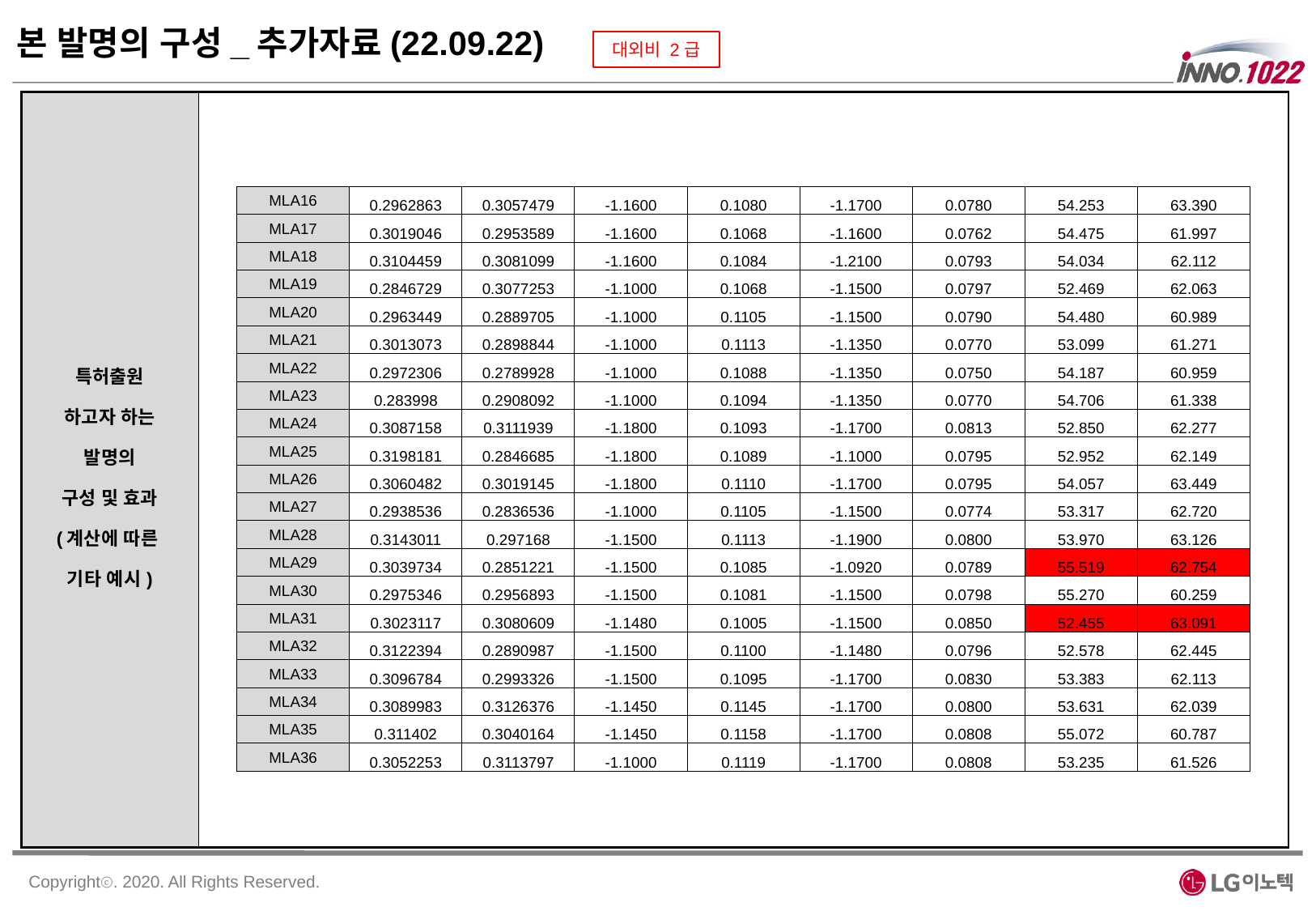

본 발명의 구성_추가자료(22.09.22)
| 특허출원 하고자 하는 발명의 구성 및 효과 (계산에 따른 기타 예시) |  |
| --- | --- |
| MLA16 | 0.2962863 | 0.3057479 | -1.1600 | 0.1080 | -1.1700 | 0.0780 | 54.253 | 63.390 |
| --- | --- | --- | --- | --- | --- | --- | --- | --- |
| MLA17 | 0.3019046 | 0.2953589 | -1.1600 | 0.1068 | -1.1600 | 0.0762 | 54.475 | 61.997 |
| MLA18 | 0.3104459 | 0.3081099 | -1.1600 | 0.1084 | -1.2100 | 0.0793 | 54.034 | 62.112 |
| MLA19 | 0.2846729 | 0.3077253 | -1.1000 | 0.1068 | -1.1500 | 0.0797 | 52.469 | 62.063 |
| MLA20 | 0.2963449 | 0.2889705 | -1.1000 | 0.1105 | -1.1500 | 0.0790 | 54.480 | 60.989 |
| MLA21 | 0.3013073 | 0.2898844 | -1.1000 | 0.1113 | -1.1350 | 0.0770 | 53.099 | 61.271 |
| MLA22 | 0.2972306 | 0.2789928 | -1.1000 | 0.1088 | -1.1350 | 0.0750 | 54.187 | 60.959 |
| MLA23 | 0.283998 | 0.2908092 | -1.1000 | 0.1094 | -1.1350 | 0.0770 | 54.706 | 61.338 |
| MLA24 | 0.3087158 | 0.3111939 | -1.1800 | 0.1093 | -1.1700 | 0.0813 | 52.850 | 62.277 |
| MLA25 | 0.3198181 | 0.2846685 | -1.1800 | 0.1089 | -1.1000 | 0.0795 | 52.952 | 62.149 |
| MLA26 | 0.3060482 | 0.3019145 | -1.1800 | 0.1110 | -1.1700 | 0.0795 | 54.057 | 63.449 |
| MLA27 | 0.2938536 | 0.2836536 | -1.1000 | 0.1105 | -1.1500 | 0.0774 | 53.317 | 62.720 |
| MLA28 | 0.3143011 | 0.297168 | -1.1500 | 0.1113 | -1.1900 | 0.0800 | 53.970 | 63.126 |
| MLA29 | 0.3039734 | 0.2851221 | -1.1500 | 0.1085 | -1.0920 | 0.0789 | 55.519 | 62.754 |
| MLA30 | 0.2975346 | 0.2956893 | -1.1500 | 0.1081 | -1.1500 | 0.0798 | 55.270 | 60.259 |
| MLA31 | 0.3023117 | 0.3080609 | -1.1480 | 0.1005 | -1.1500 | 0.0850 | 52.455 | 63.091 |
| MLA32 | 0.3122394 | 0.2890987 | -1.1500 | 0.1100 | -1.1480 | 0.0796 | 52.578 | 62.445 |
| MLA33 | 0.3096784 | 0.2993326 | -1.1500 | 0.1095 | -1.1700 | 0.0830 | 53.383 | 62.113 |
| MLA34 | 0.3089983 | 0.3126376 | -1.1450 | 0.1145 | -1.1700 | 0.0800 | 53.631 | 62.039 |
| MLA35 | 0.311402 | 0.3040164 | -1.1450 | 0.1158 | -1.1700 | 0.0808 | 55.072 | 60.787 |
| MLA36 | 0.3052253 | 0.3113797 | -1.1000 | 0.1119 | -1.1700 | 0.0808 | 53.235 | 61.526 |